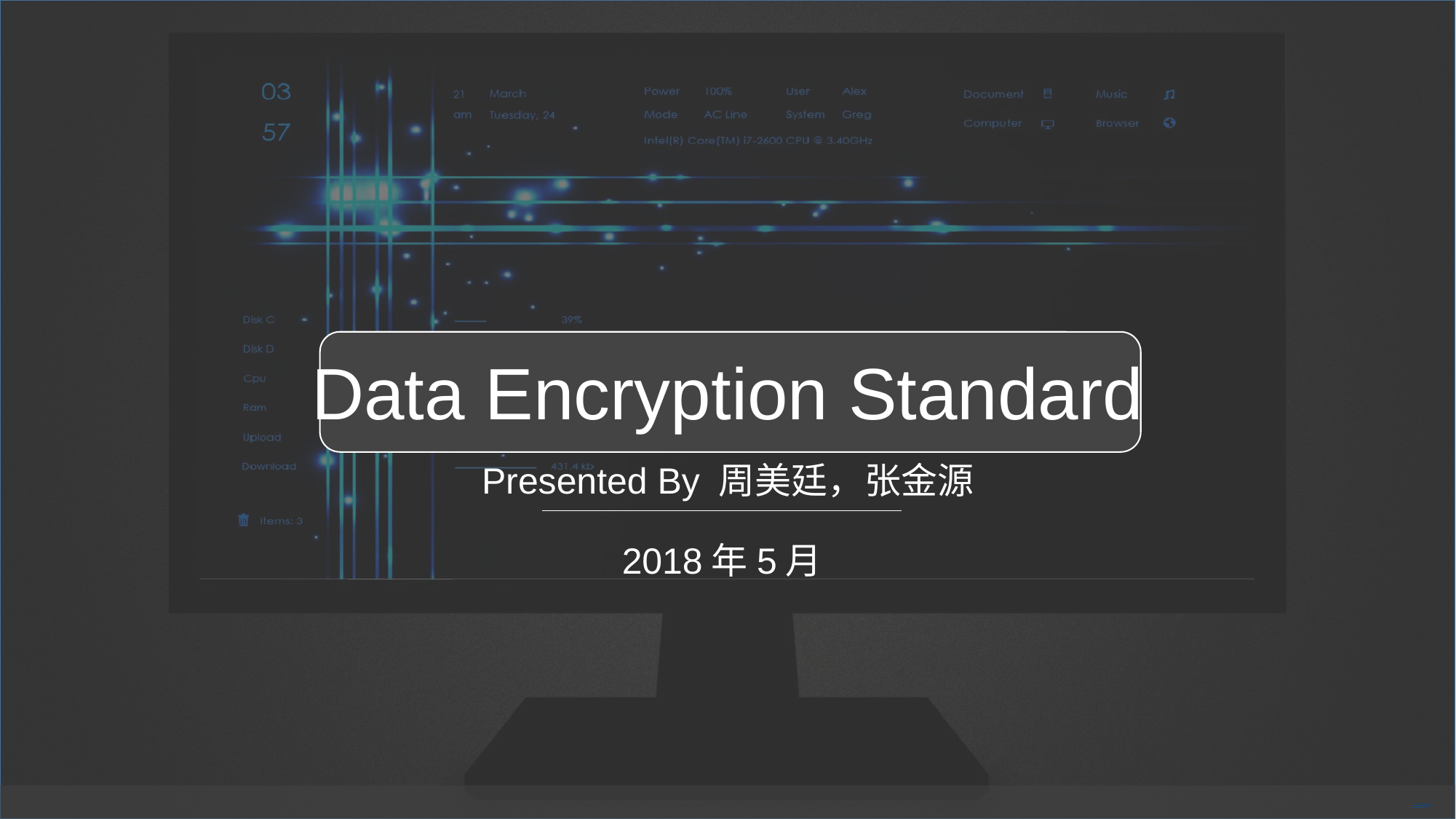

Data Encryption Standard
Presented By 周美廷，张金源
2018年5月

Free PowerPoint Templates
Free PowerPoint Templates